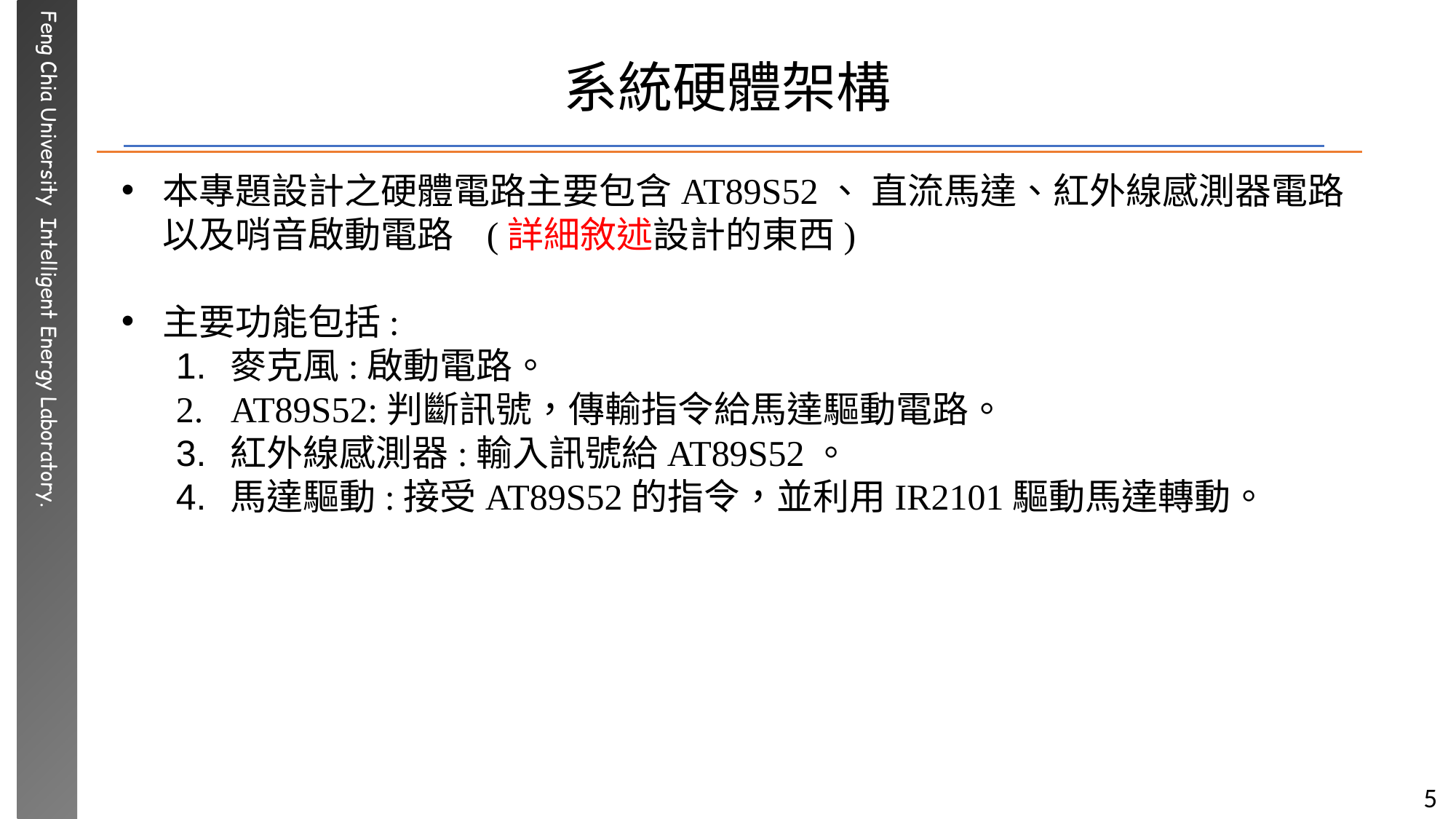

# 系統硬體架構
本專題設計之硬體電路主要包含AT89S52、 直流馬達、紅外線感測器電路以及哨音啟動電路   (詳細敘述設計的東西)

主要功能包括:
麥克風:啟動電路。
AT89S52:判斷訊號，傳輸指令給馬達驅動電路。
紅外線感測器:輸入訊號給AT89S52。
馬達驅動:接受AT89S52的指令，並利用IR2101驅動馬達轉動。
5